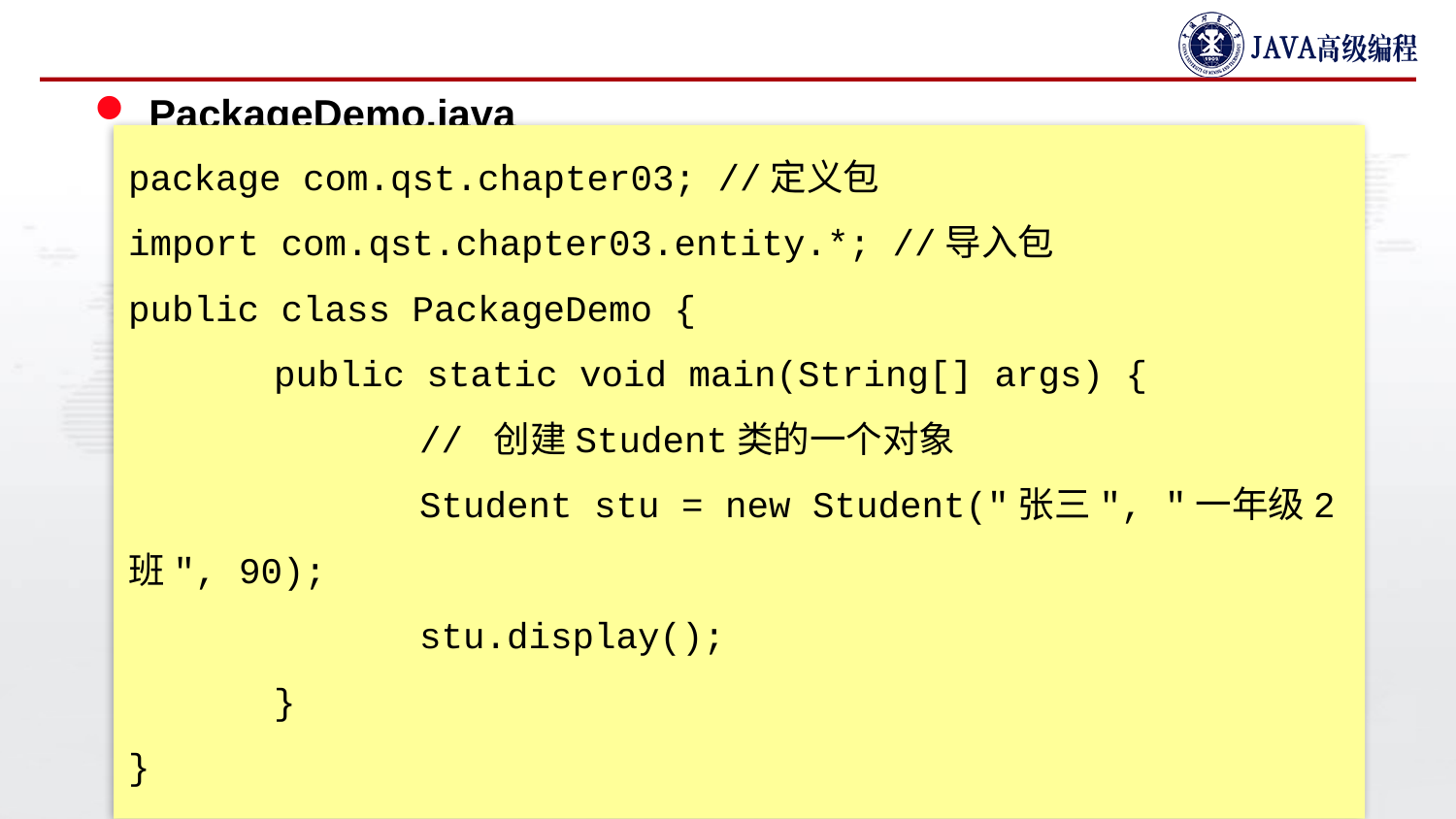

#
PackageDemo.java
package com.qst.chapter03; //定义包
import com.qst.chapter03.entity.*; //导入包
public class PackageDemo {
	public static void main(String[] args) {
		// 创建Student类的一个对象
		Student stu = new Student("张三", "一年级2班", 90);
		stu.display();
	}
}